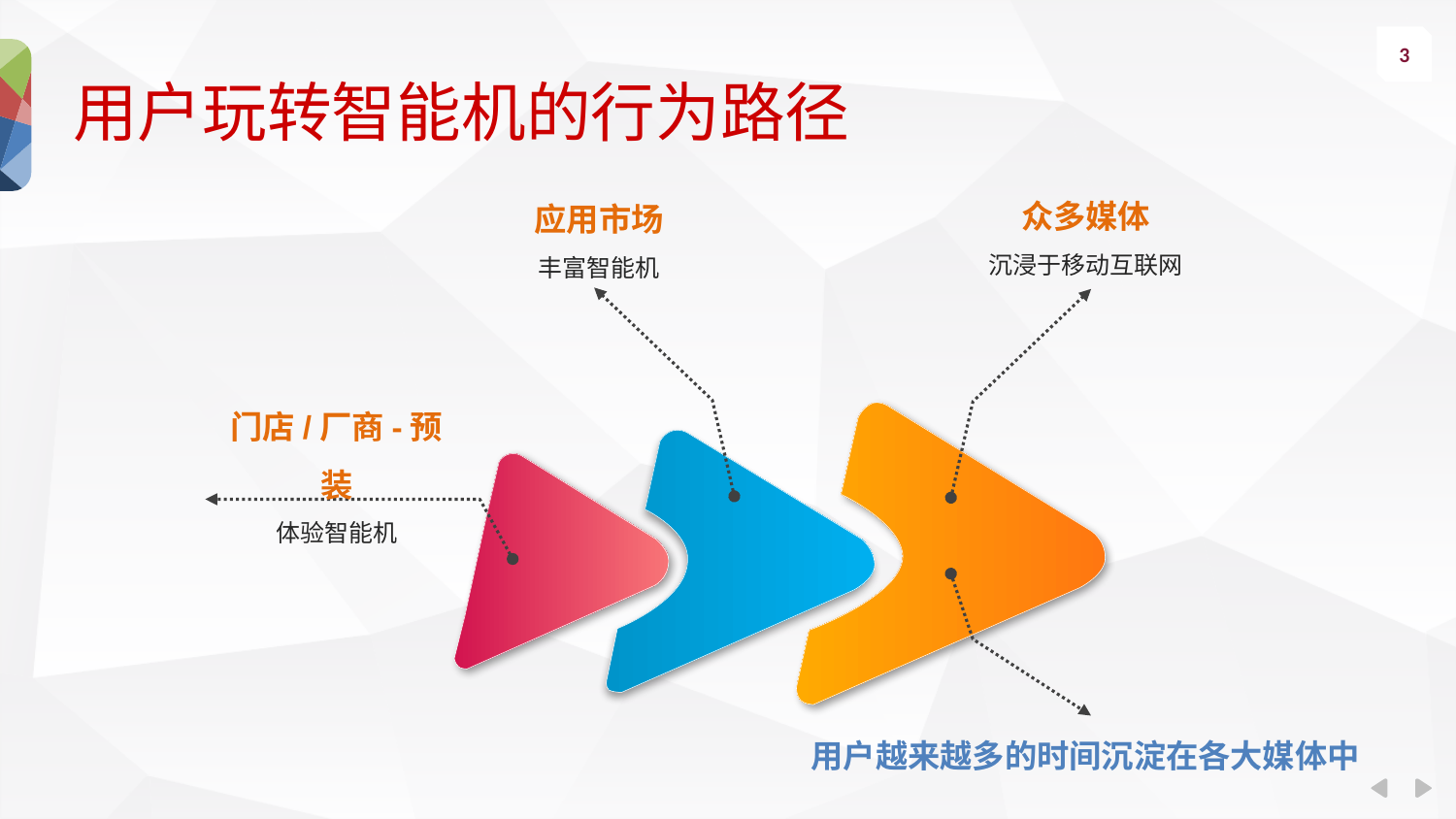

用户玩转智能机的行为路径

众多媒体
沉浸于移动互联网
应用市场
丰富智能机

门店/厂商-预装
体验智能机

用户越来越多的时间沉淀在各大媒体中